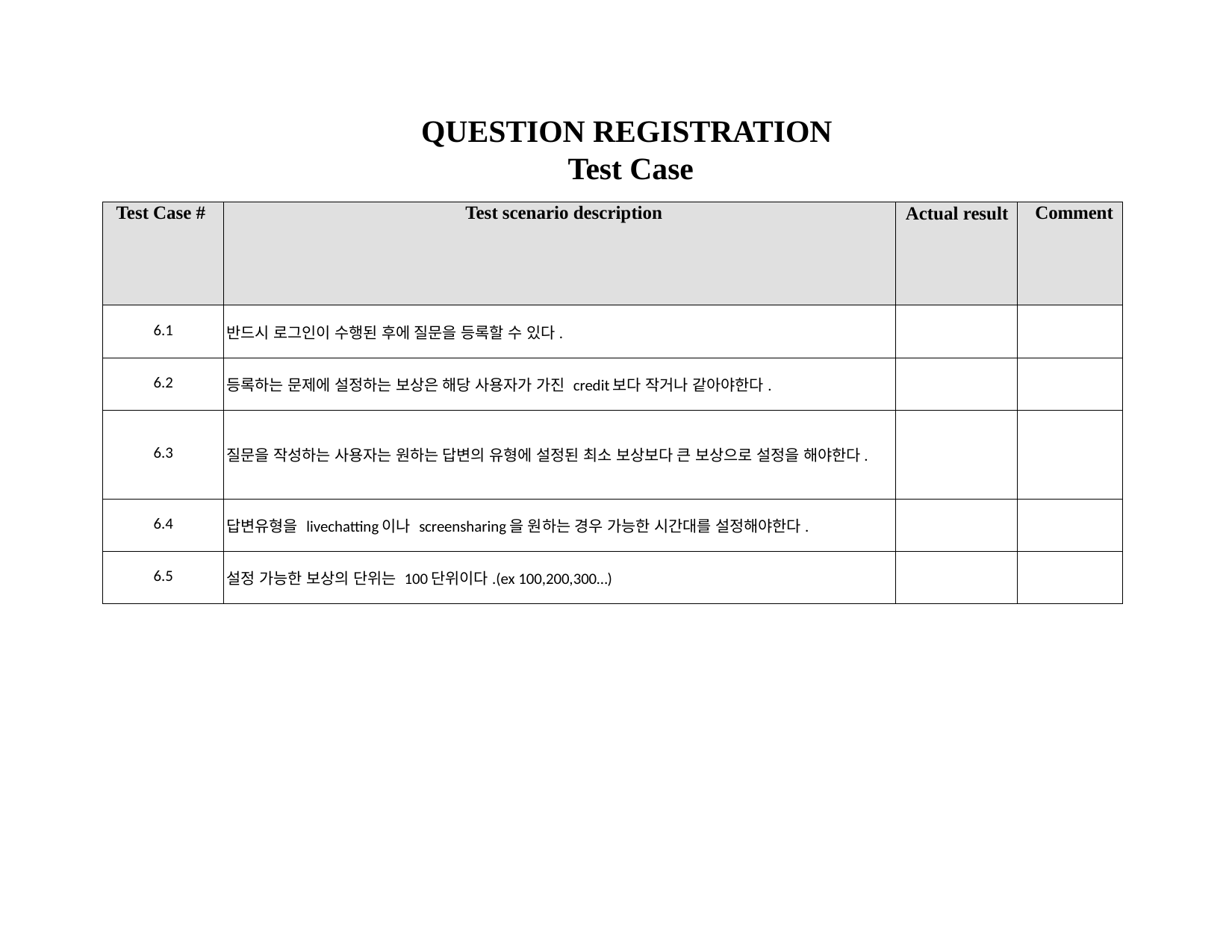

# QUESTION REGISTRATION  Test Case
| Test Case # | Test scenario description | Actual result | Comment |
| --- | --- | --- | --- |
| 6.1 | 반드시 로그인이 수행된 후에 질문을 등록할 수 있다. |  |  |
| 6.2 | 등록하는 문제에 설정하는 보상은 해당 사용자가 가진 credit보다 작거나 같아야한다. |  |  |
| 6.3 | 질문을 작성하는 사용자는 원하는 답변의 유형에 설정된 최소 보상보다 큰 보상으로 설정을 해야한다. |  |  |
| 6.4 | 답변유형을 livechatting이나 screensharing을 원하는 경우 가능한 시간대를 설정해야한다. |  |  |
| 6.5 | 설정 가능한 보상의 단위는 100단위이다.(ex 100,200,300…) |  |  |